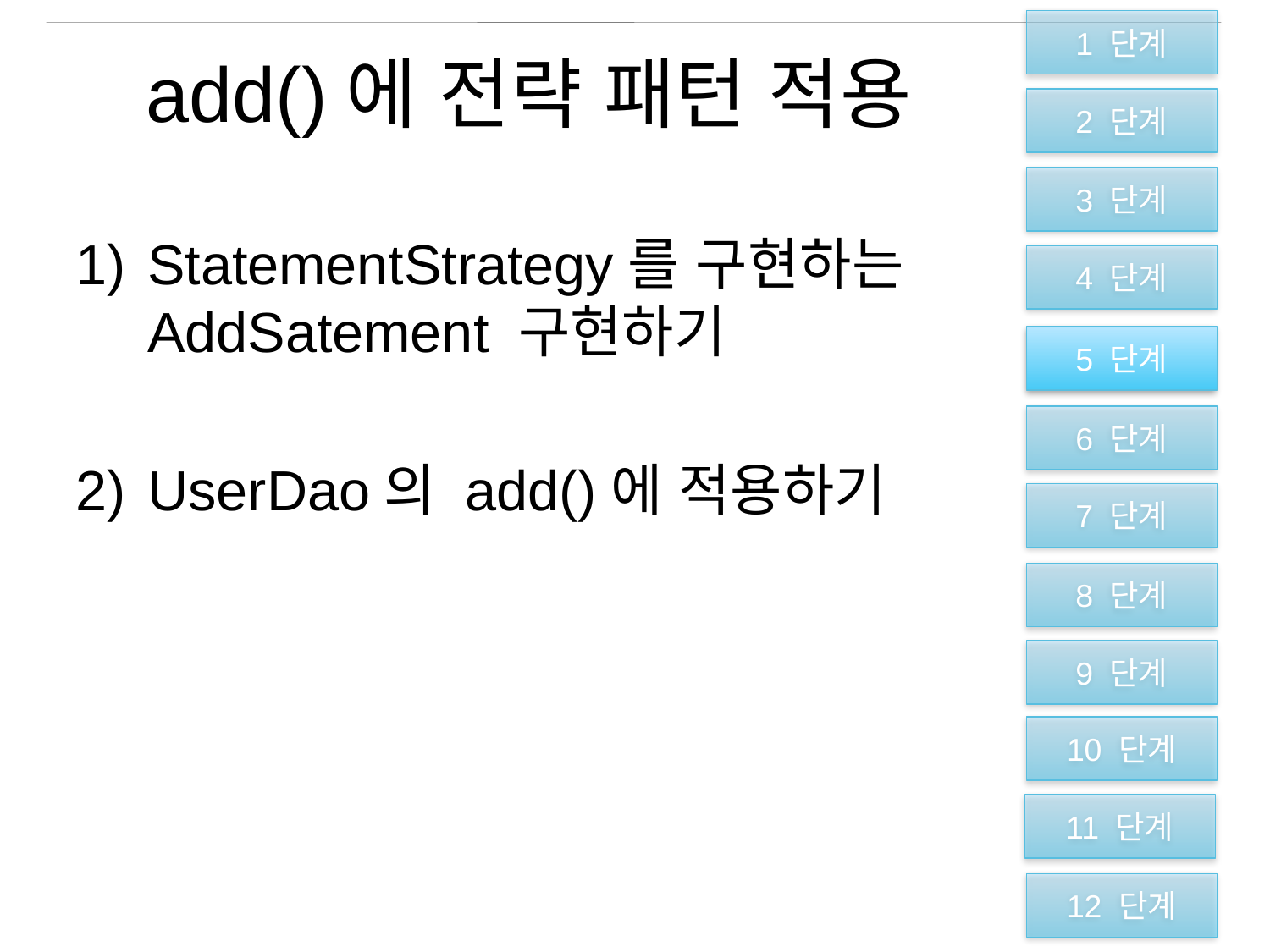

1 단계
2 단계
3 단계
4 단계
5 단계
6 단계
7 단계
8 단계
9 단계
10 단계
11 단계
12 단계
# add()에 전략 패턴 적용
StatementStrategy를 구현하는 AddSatement 구현하기

UserDao의 add()에 적용하기